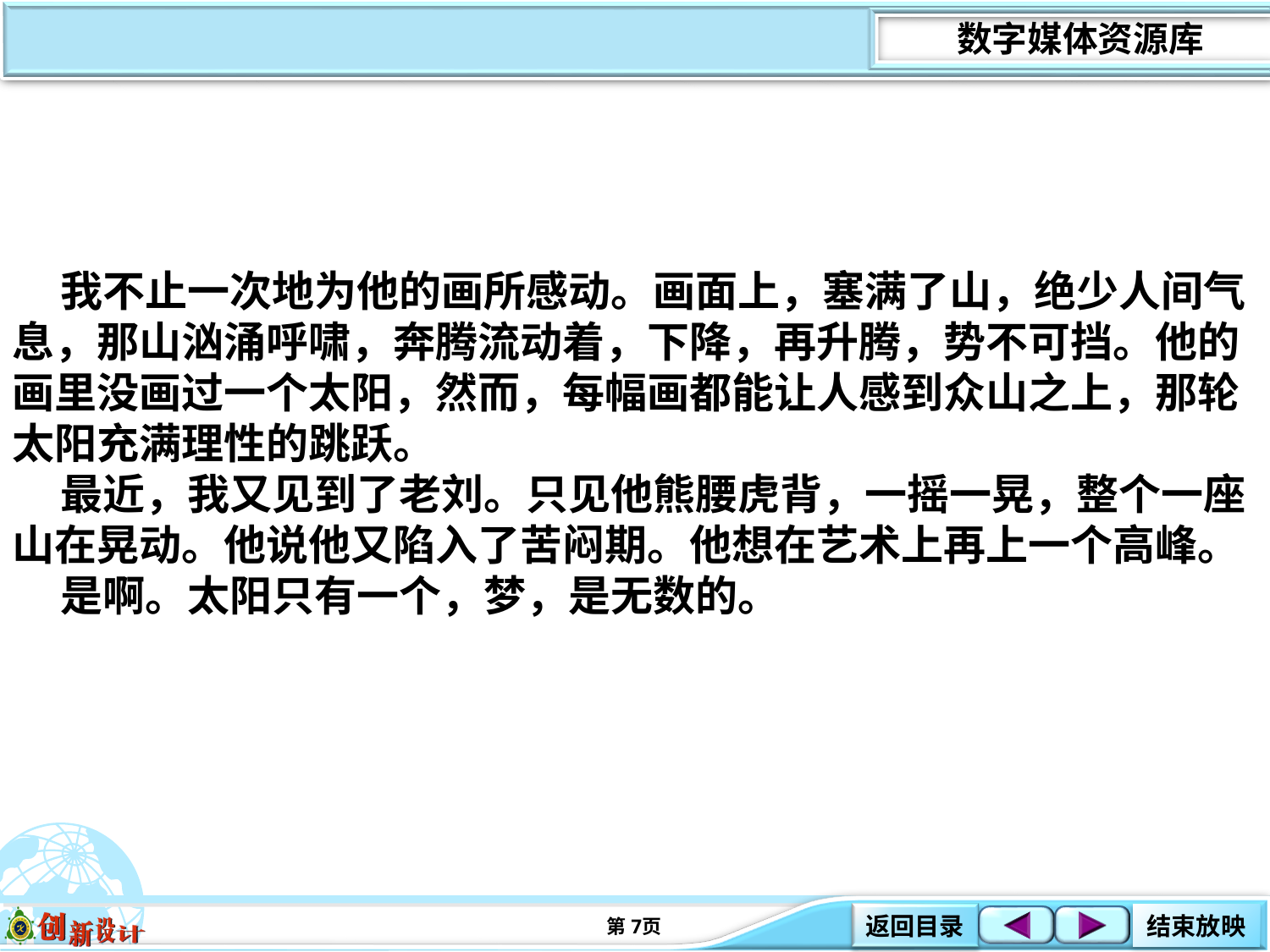

我不止一次地为他的画所感动。画面上，塞满了山，绝少人间气息，那山汹涌呼啸，奔腾流动着，下降，再升腾，势不可挡。他的画里没画过一个太阳，然而，每幅画都能让人感到众山之上，那轮太阳充满理性的跳跃。
    最近，我又见到了老刘。只见他熊腰虎背，一摇一晃，整个一座山在晃动。他说他又陷入了苦闷期。他想在艺术上再上一个高峰。
    是啊。太阳只有一个，梦，是无数的。